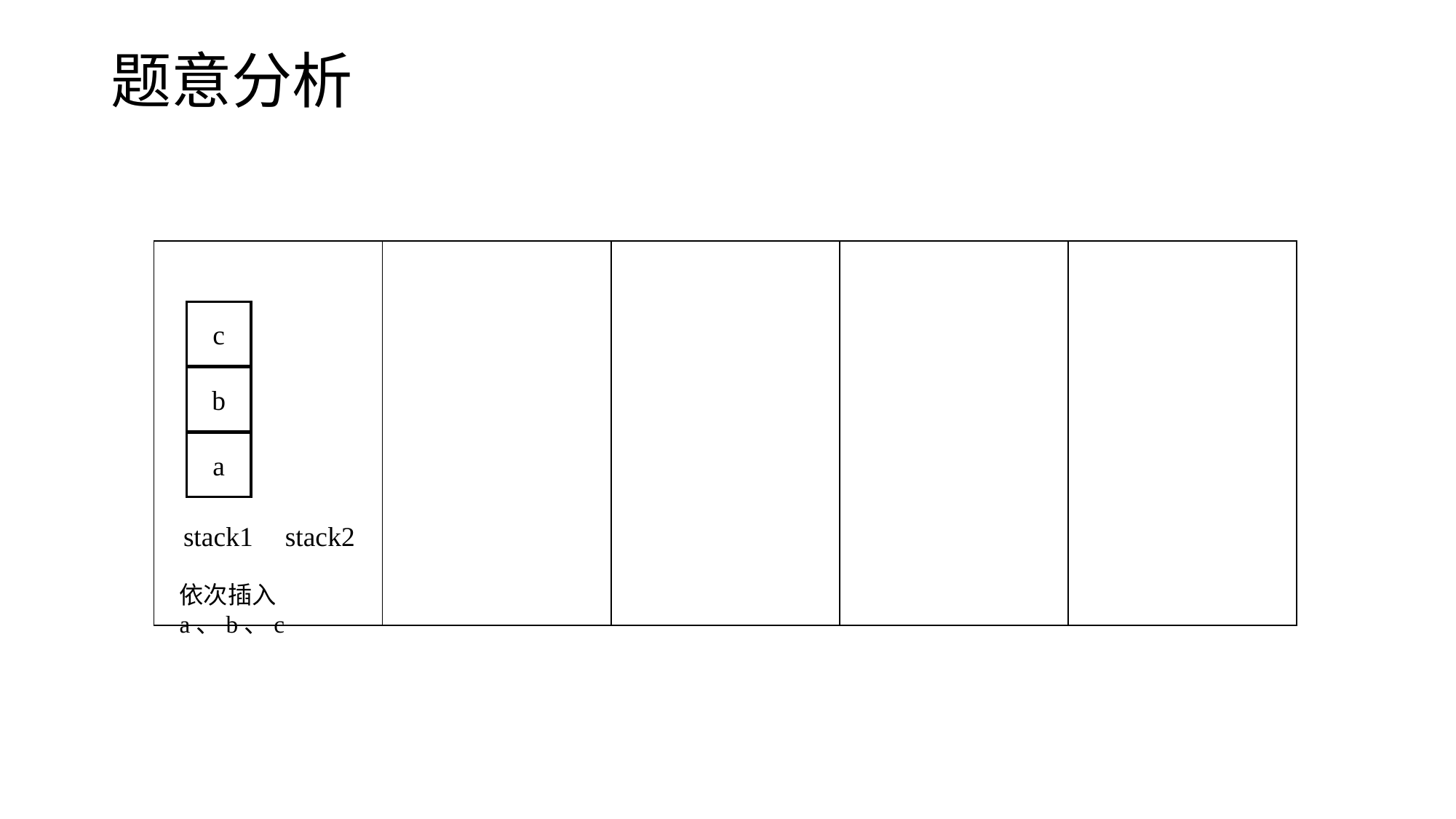

# 题意分析
|  |  |  |  |  |
| --- | --- | --- | --- | --- |
c
b
a
stack1
stack2
依次插入a、b、c